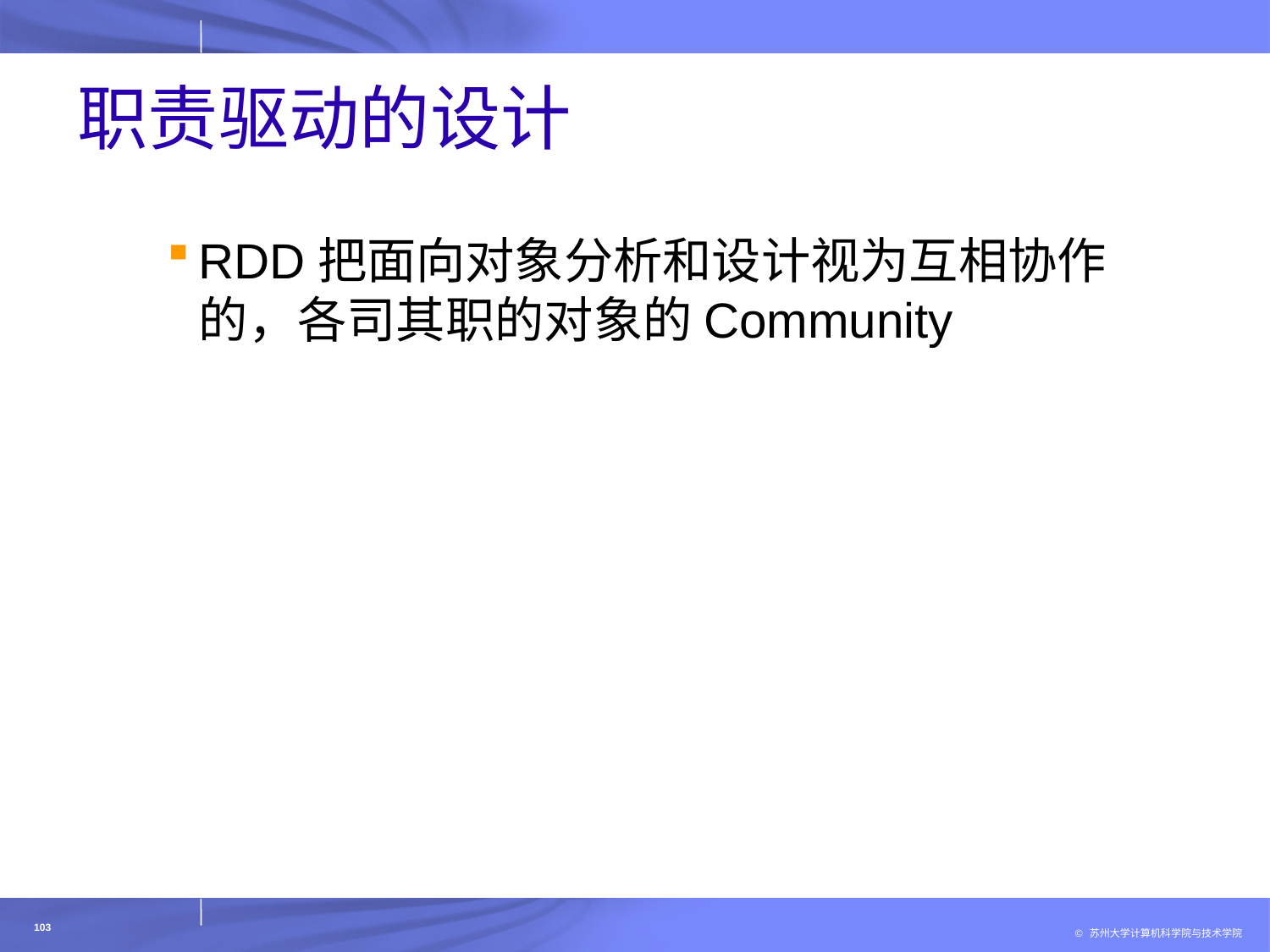

# 职责驱动的设计
RDD把面向对象分析和设计视为互相协作的，各司其职的对象的Community
103